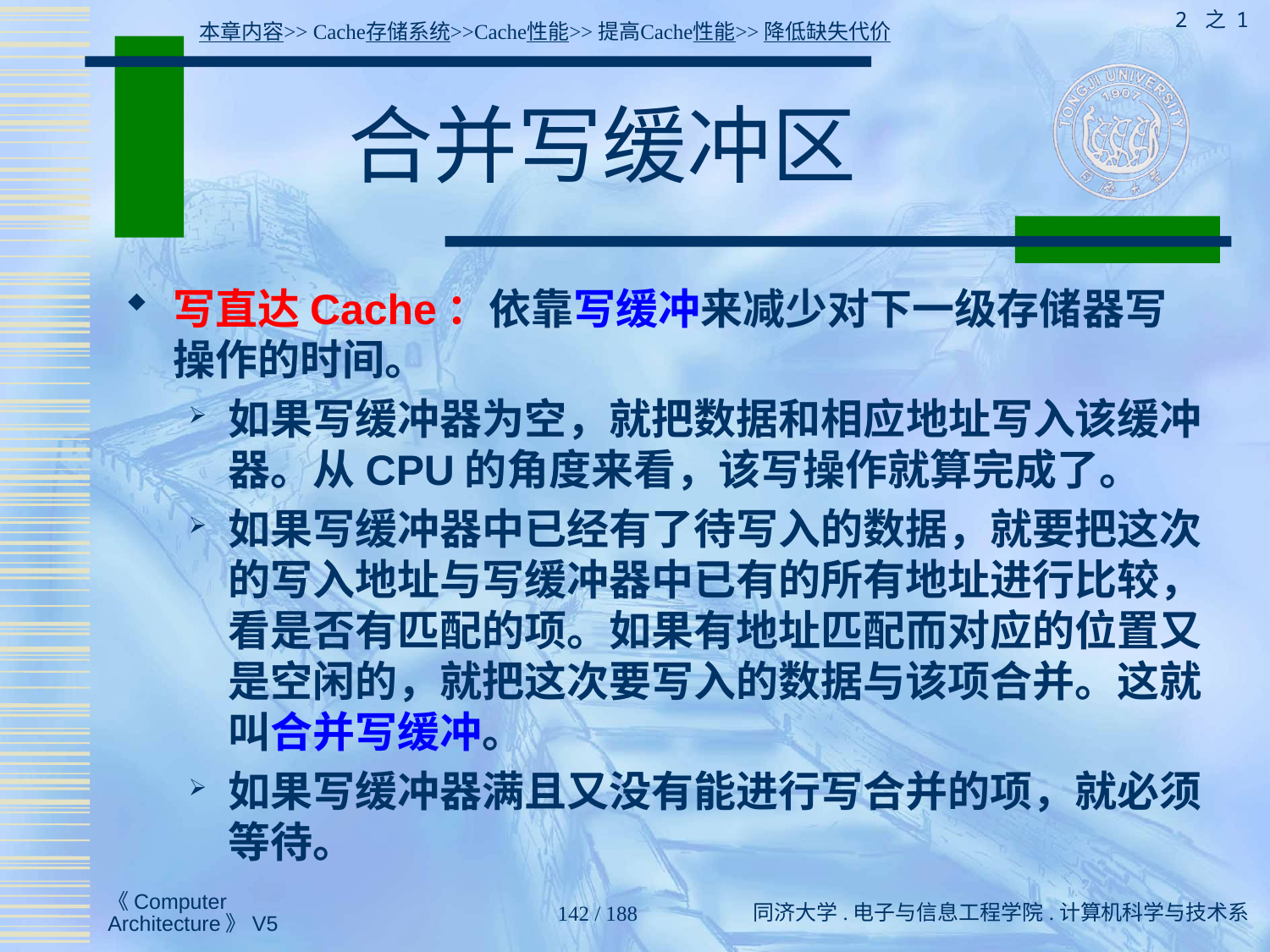

2 之 1
本章内容>> Cache存储系统>>Cache性能>>提高Cache性能>>降低缺失代价
# 合并写缓冲区
写直达Cache：依靠写缓冲来减少对下一级存储器写操作的时间。
如果写缓冲器为空，就把数据和相应地址写入该缓冲器。从CPU的角度来看，该写操作就算完成了。
如果写缓冲器中已经有了待写入的数据，就要把这次的写入地址与写缓冲器中已有的所有地址进行比较，看是否有匹配的项。如果有地址匹配而对应的位置又是空闲的，就把这次要写入的数据与该项合并。这就叫合并写缓冲。
如果写缓冲器满且又没有能进行写合并的项，就必须等待。